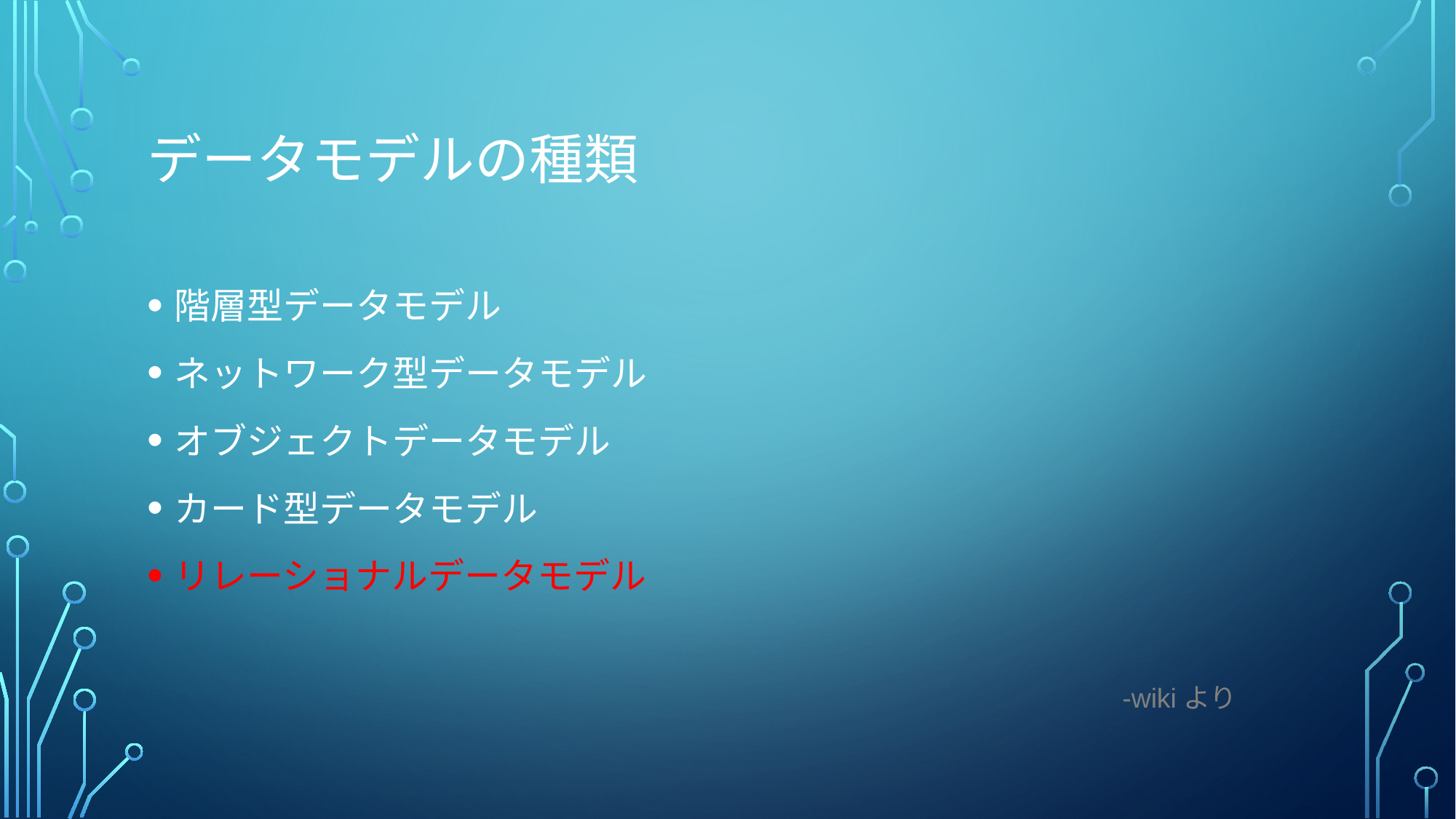

# データモデルの種類
階層型データモデル
ネットワーク型データモデル
オブジェクトデータモデル
カード型データモデル
リレーショナルデータモデル

-wikiより